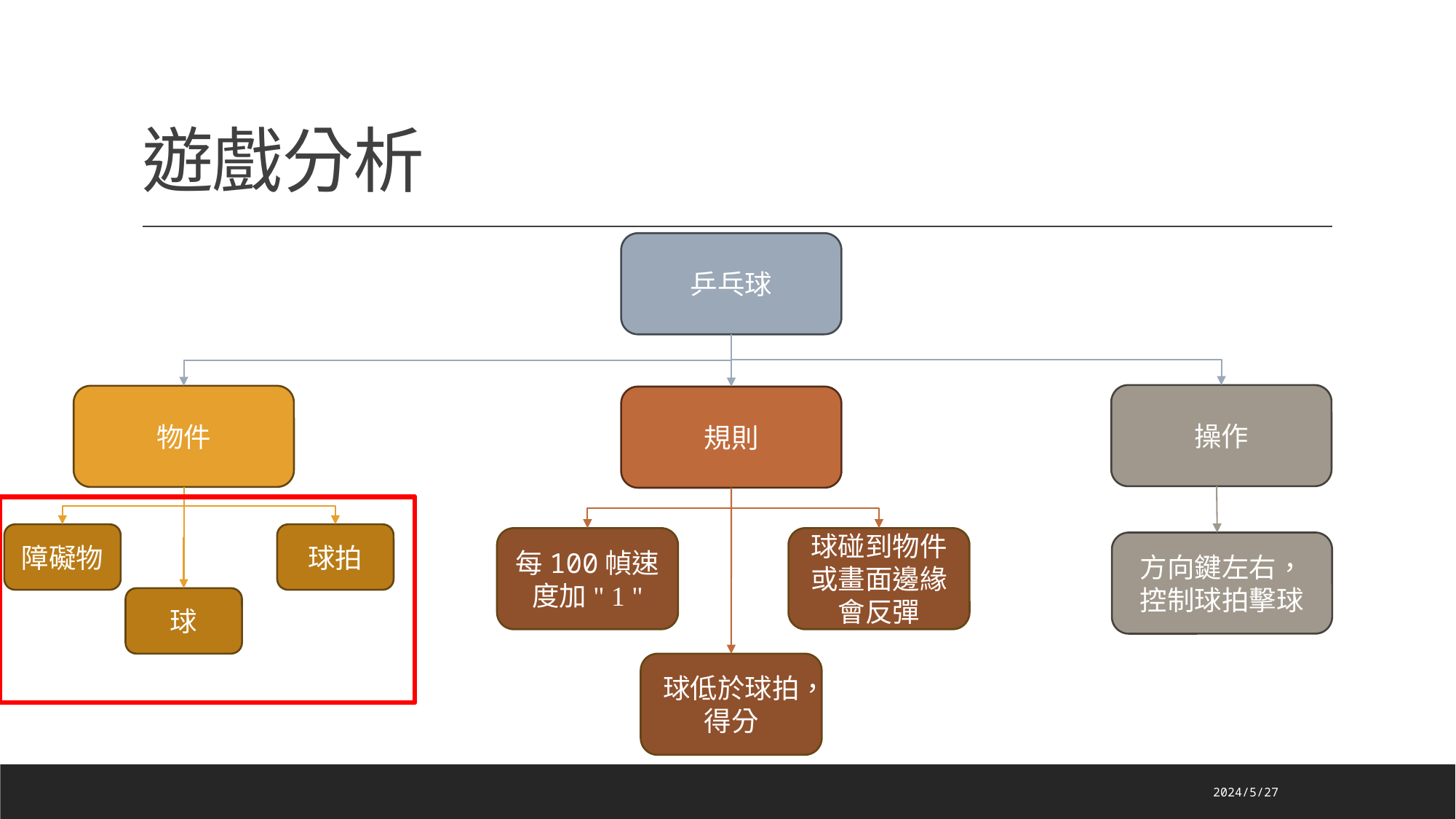

# 遊戲分析
乒乓球
操作
物件
規則

障礙物
球拍
每100幀速度加" 1 "
球碰到物件或畫面邊緣會反彈
方向鍵左右，
控制球拍擊球
球
球低於球拍，
得分
2024/5/27